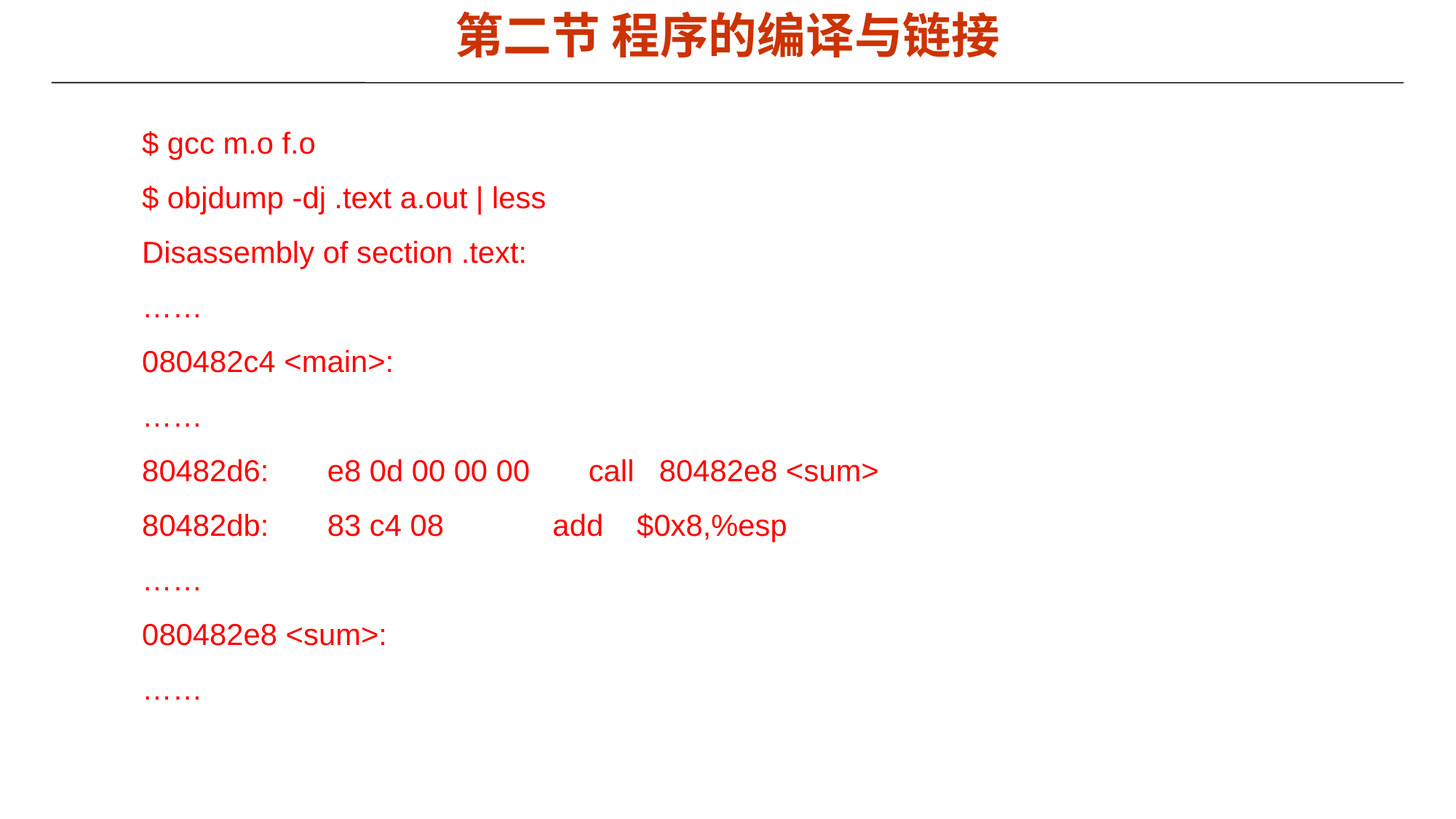

第二节 程序的编译与链接

$ gcc m.o f.o
$ objdump -dj .text a.out | less
Disassembly of section .text:
……
080482c4 <main>:
……
80482d6:       e8 0d 00 00 00       call   80482e8 <sum>
80482db:       83 c4 08             add    $0x8,%esp
……
080482e8 <sum>:
……